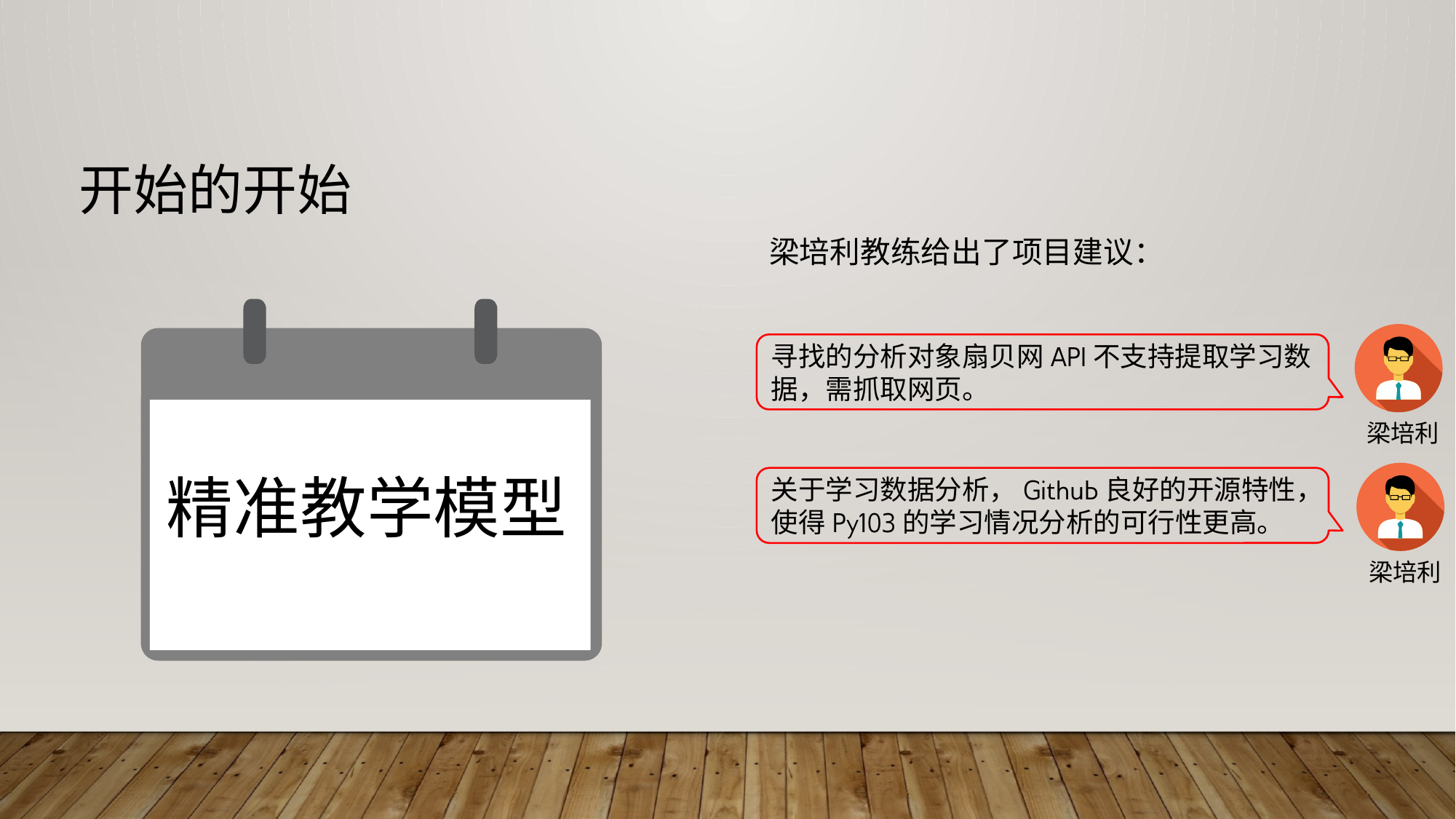

开始的开始
梁培利教练给出了项目建议：

精准教学模型

寻找的分析对象扇贝网API不支持提取学习数据，需抓取网页。
梁培利

关于学习数据分析，Github良好的开源特性，使得Py103的学习情况分析的可行性更高。
梁培利